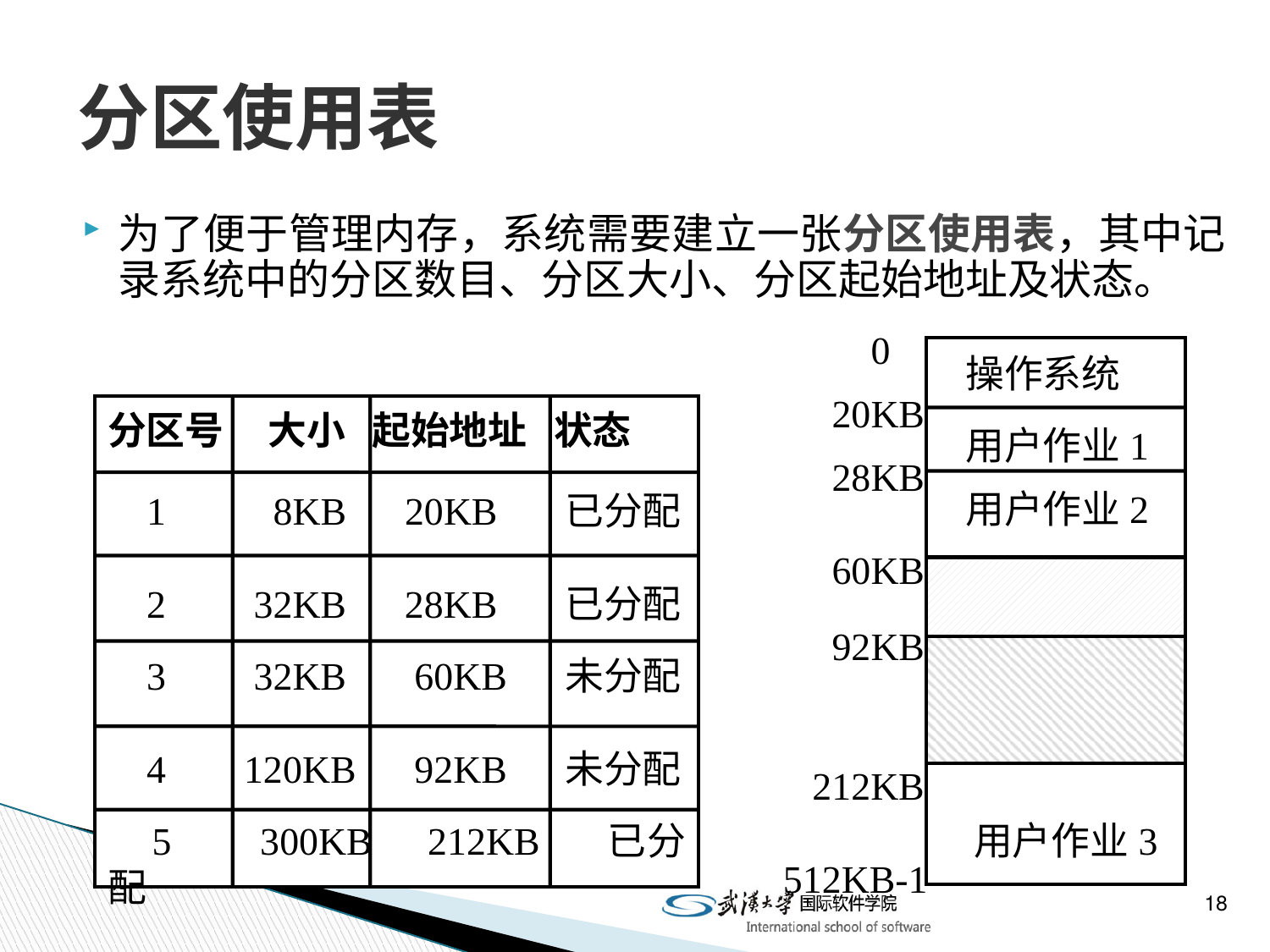

# 分区使用表
为了便于管理内存，系统需要建立一张分区使用表，其中记录系统中的分区数目、分区大小、分区起始地址及状态。

         0

     20KB

     28KB

     60KB

     92KB

   212KB

512KB-1
  操作系统

  用户作业1

  用户作业2
分区号     大小   起始地址   状态

    1           8KB      20KB      已分配

    2         32KB      28KB      已分配

    3         32KB       60KB     未分配

    4        120KB      92KB     未分配

    5        300KB     212KB     已分配

   用户作业3